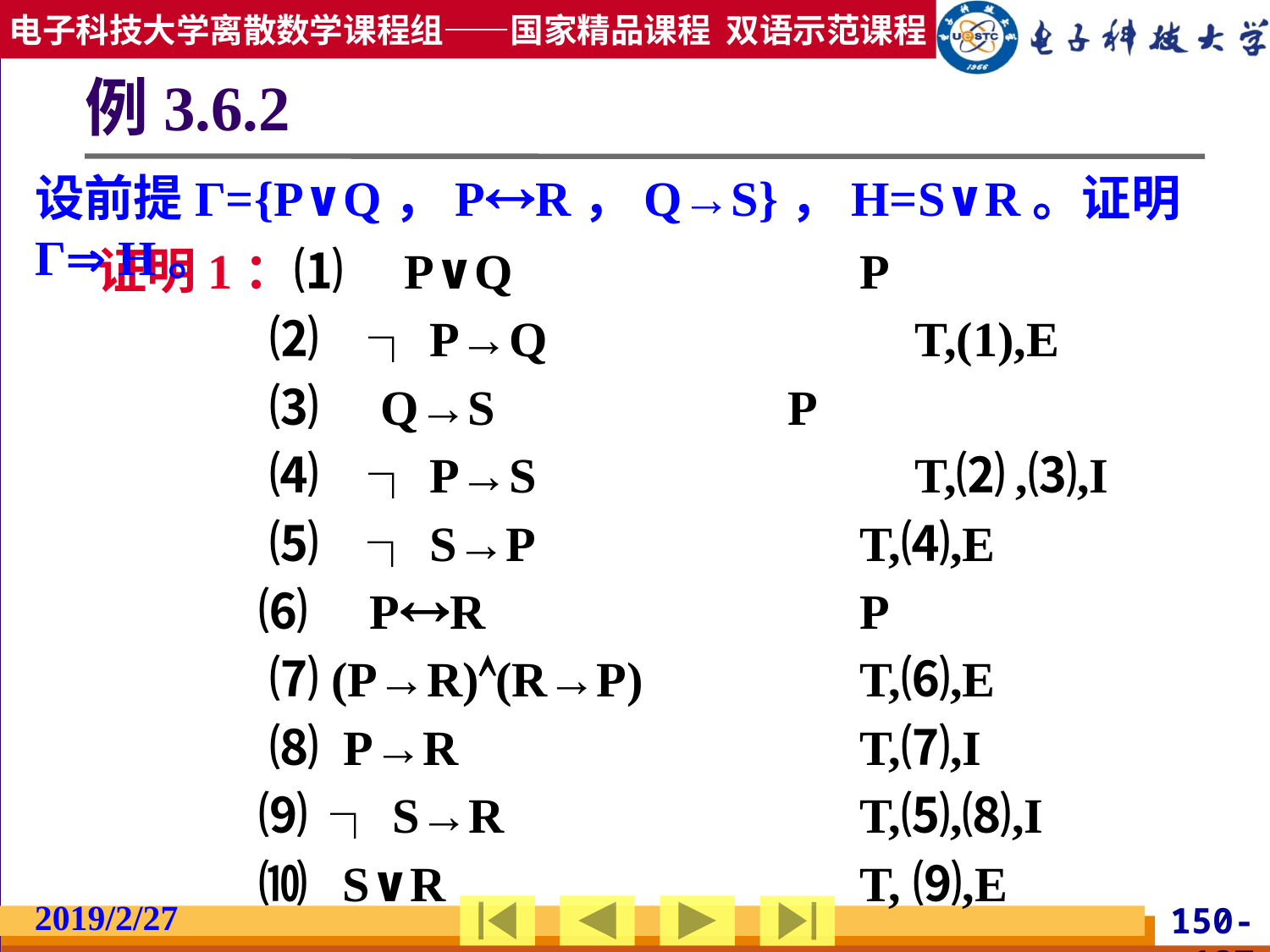

# 例3.6.2
设前提Г={P∨Q，P↔R，Q→S}，H=S∨R。证明Г⇒ H。
证明1：⑴　P∨Q			P
　      ⑵　┐P→Q			T,(1),E
　      ⑶　Q→S			P
　      ⑷　┐P→S			T,⑵,⑶,I
　	    ⑸　┐S→P			T,⑷,E
　          ⑹　P↔R			P
              ⑺ (P→R)∧(R→P)		T,⑹,E
              ⑻  P→R				T,⑺,I
　          ⑼  ┐S→R			T,⑸,⑻,I
　          ⑽  S∨R				T, ⑼,E
2019/2/27